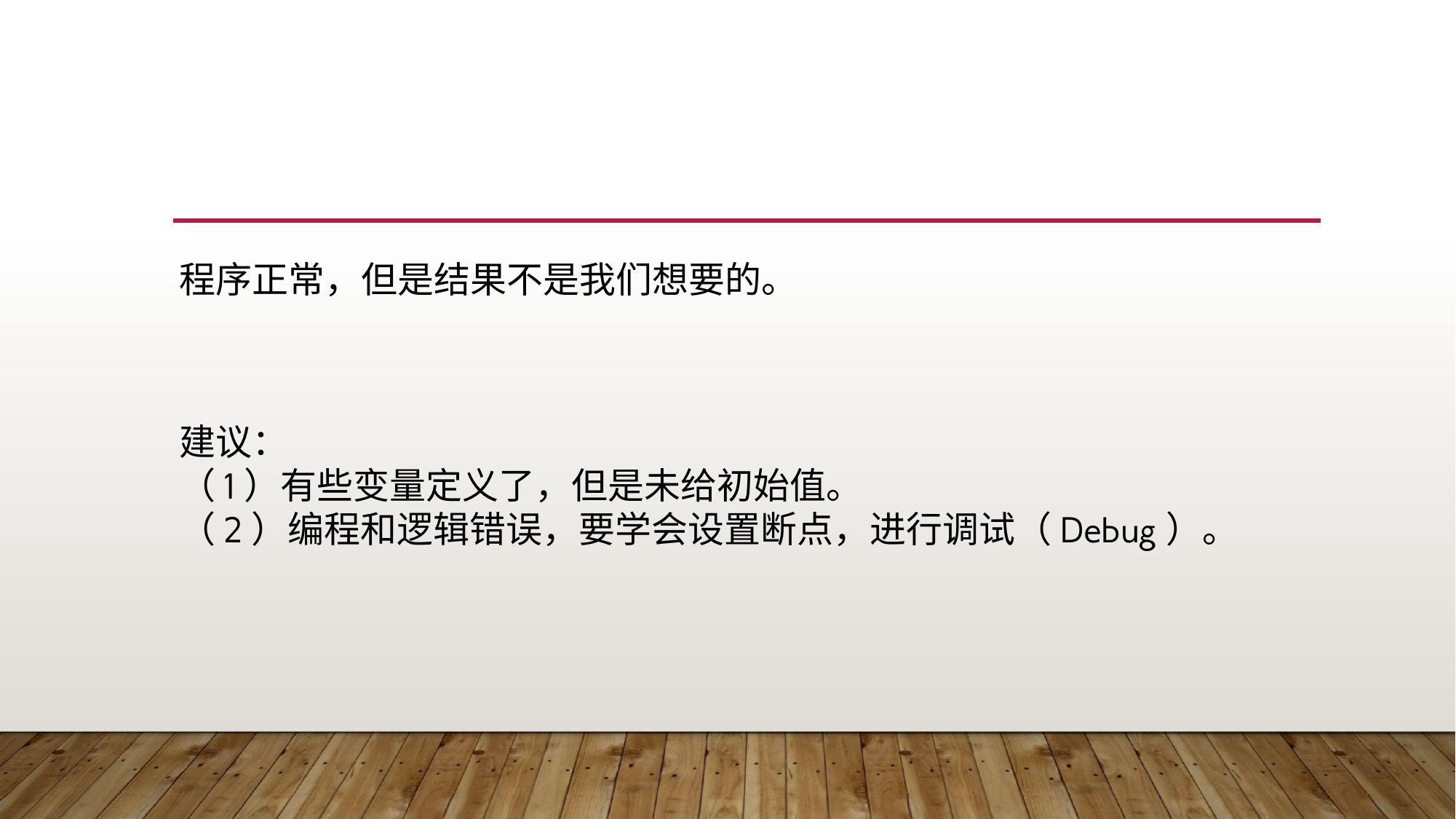

5
程序正常，但是结果不是我们想要的。
建议：
（1）有些变量定义了，但是未给初始值。
（2）编程和逻辑错误，要学会设置断点，进行调试（Debug）。